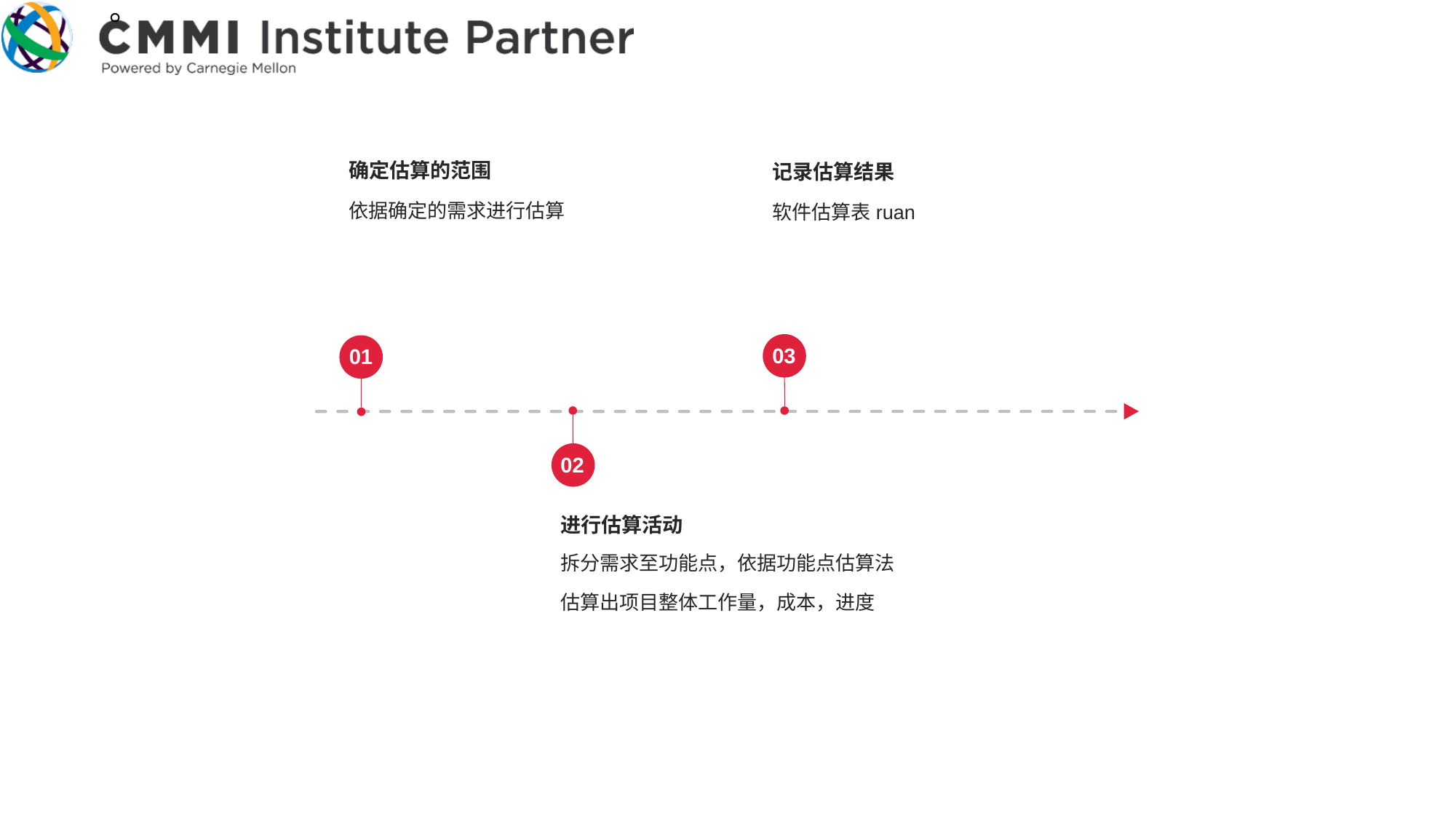

。
确定估算的范围
记录估算结果
依据确定的需求进行估算
软件估算表ruan

03
01

02
进行估算活动
拆分需求至功能点，依据功能点估算法估算出项目整体工作量，成本，进度